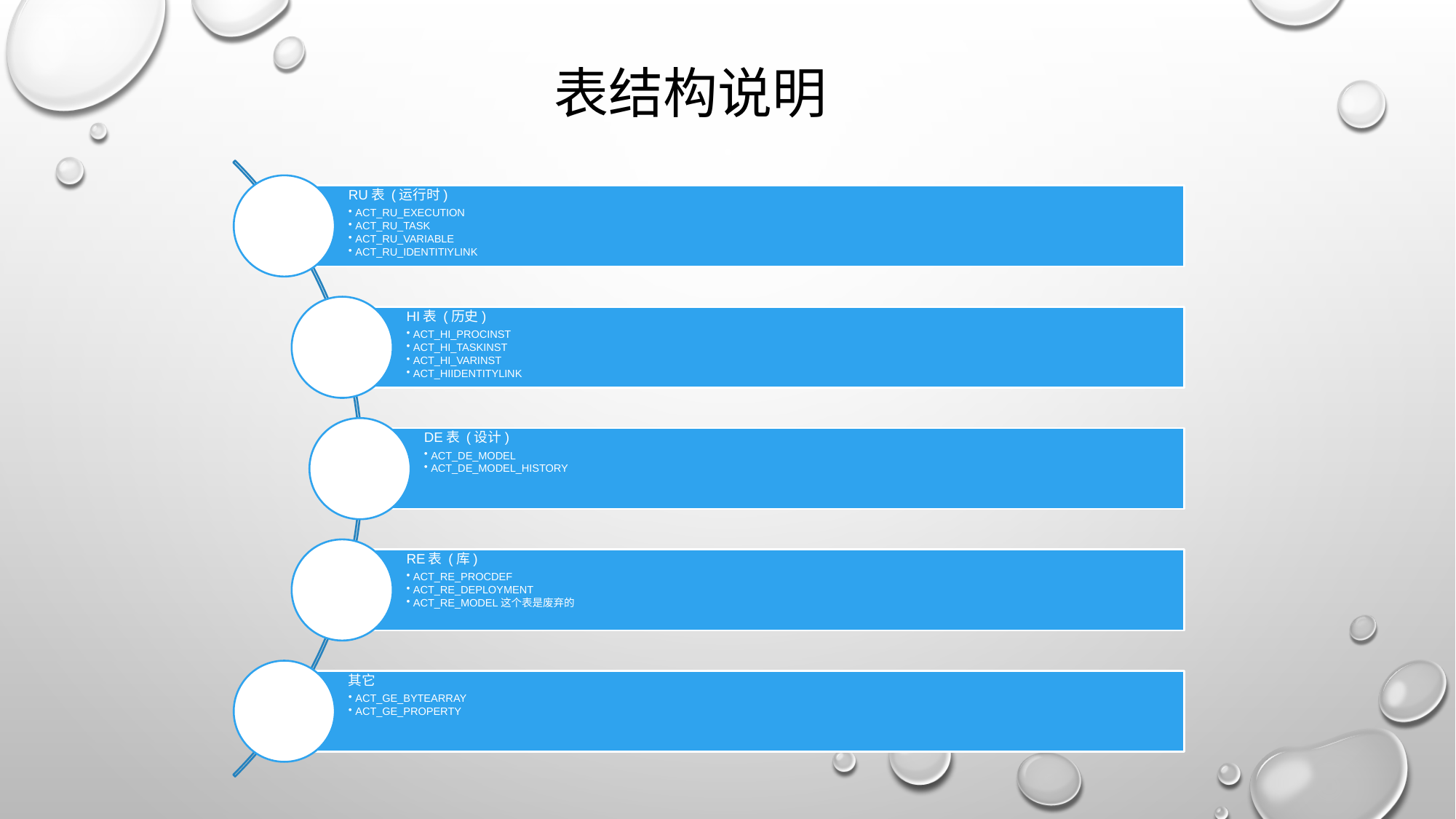

# 表结构说明
RU表 (运行时)
ACT_RU_EXECUTION
ACT_RU_TASK
ACT_RU_VARIABLE
ACT_RU_IDENTITIYLINK
HI表 (历史)
ACT_HI_PROCINST
ACT_HI_TASKINST
ACT_HI_VARINST
ACT_HIIDENTITYLINK
DE表 (设计)
ACT_DE_MODEL
ACT_DE_MODEL_HISTORY
RE表 (库)
ACT_RE_PROCDEF
ACT_RE_DEPLOYMENT
ACT_RE_MODEL这个表是废弃的
其它
ACT_GE_BYTEARRAY
ACT_GE_PROPERTY